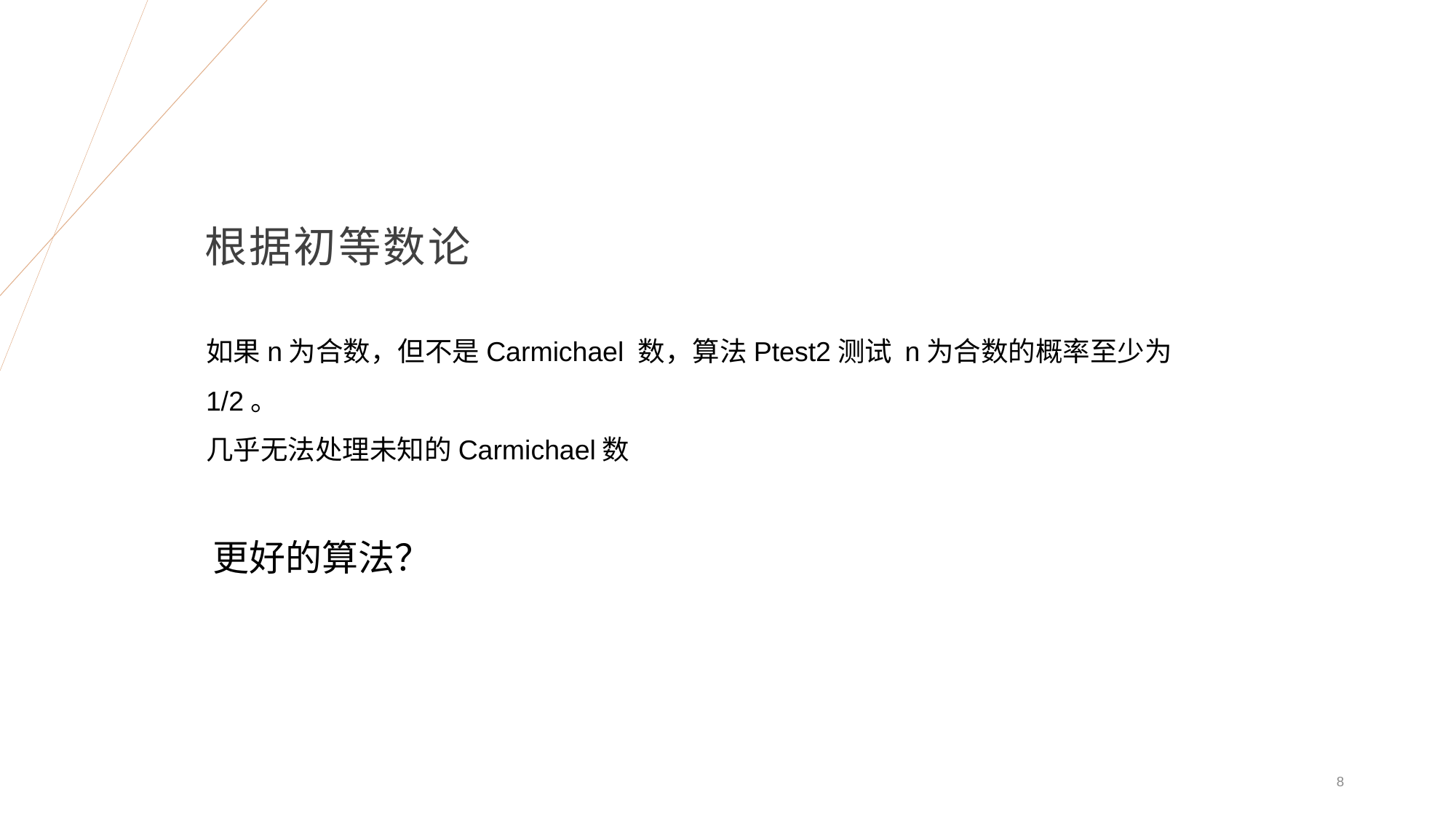

# 根据初等数论
如果n为合数，但不是Carmichael 数，算法Ptest2测试 n为合数的概率至少为1/2。
几乎无法处理未知的Carmichael数

更好的算法？

8